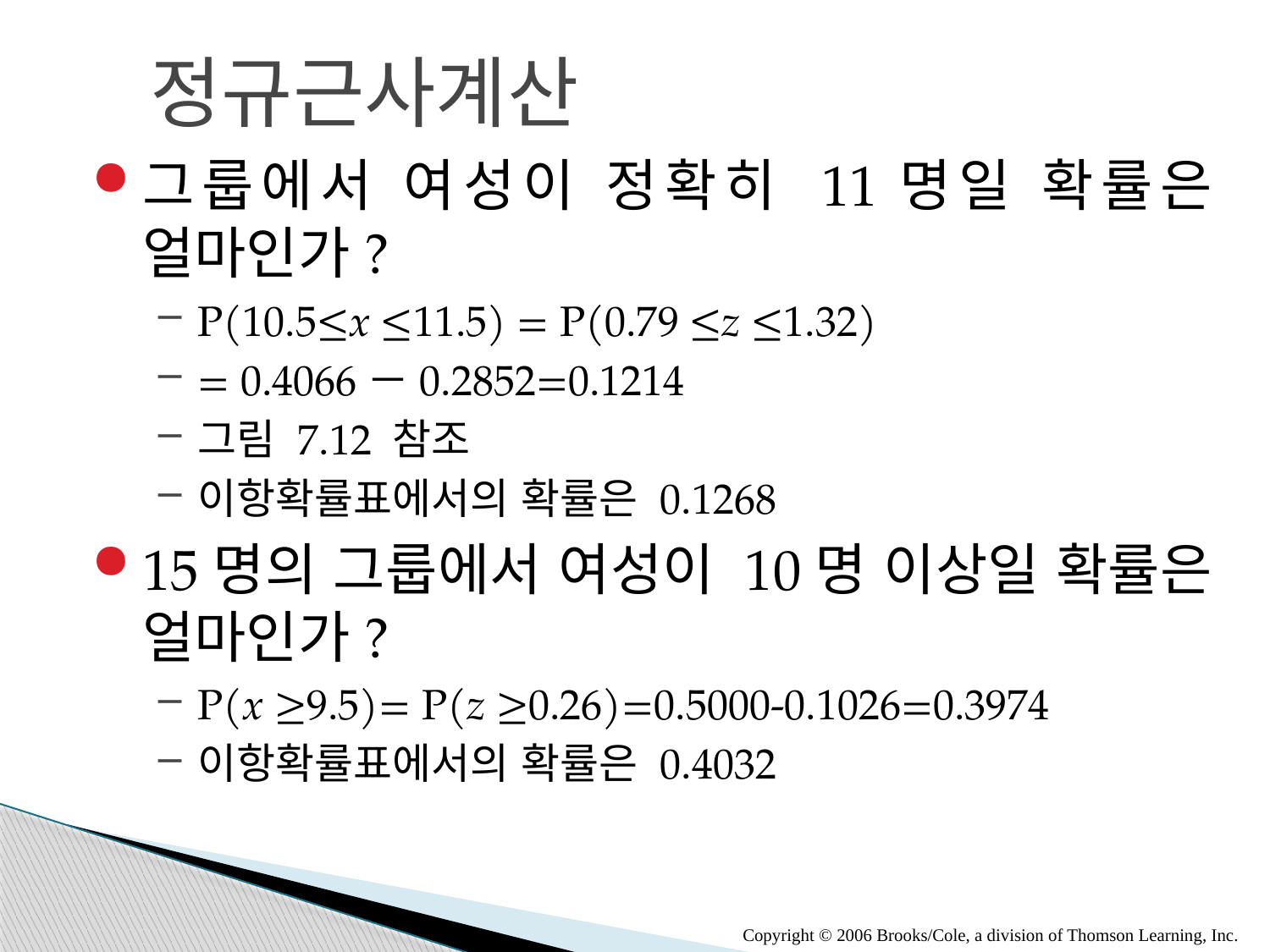

정규근사계산
그룹에서 여성이 정확히 11명일 확률은 얼마인가?
P(10.5≤x ≤11.5) = P(0.79 ≤z ≤1.32)
= 0.4066－0.2852=0.1214
그림 7.12 참조
이항확률표에서의 확률은 0.1268
15명의 그룹에서 여성이 10명 이상일 확률은 얼마인가?
P(x ≥9.5)= P(z ≥0.26)=0.5000-0.1026=0.3974
이항확률표에서의 확률은 0.4032